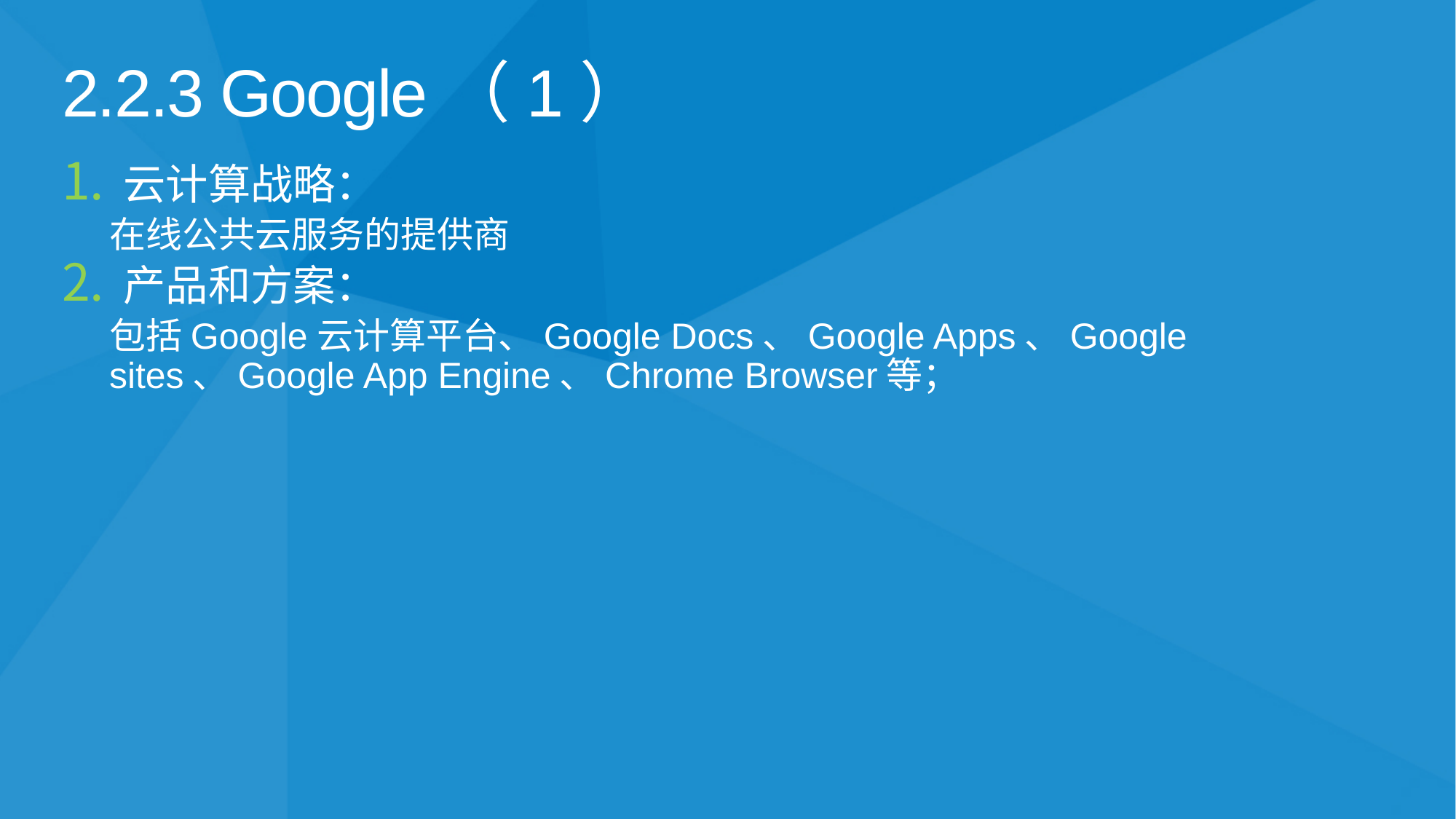

# 2.2.3 Google（1）
云计算战略：
在线公共云服务的提供商
产品和方案：
包括Google云计算平台、Google Docs、Google Apps、Google sites、Google App Engine、Chrome Browser等；